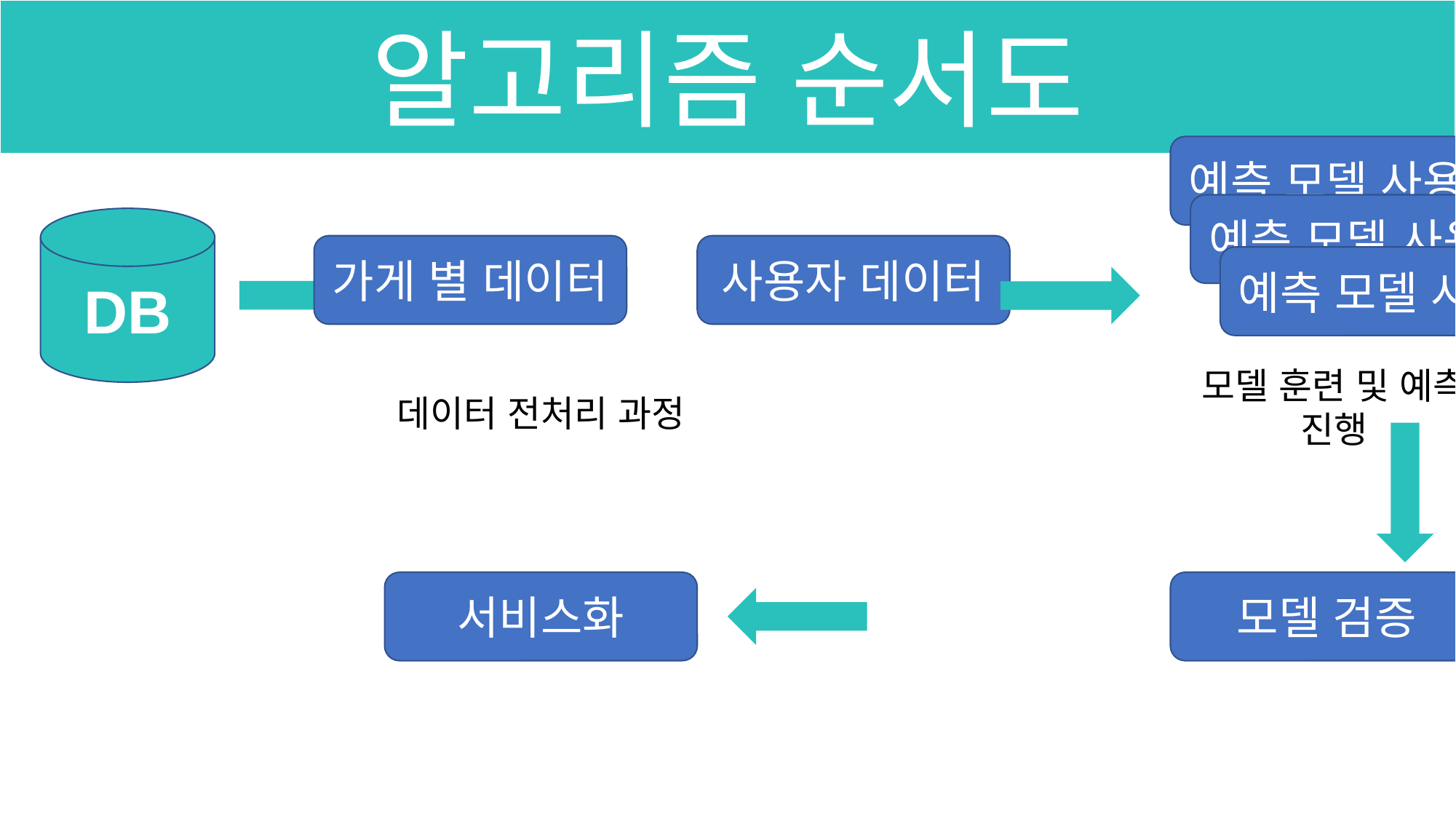

알고리즘 순서도
예측 모델 사용
예측 모델 사용
DB
사용자 데이터
가게 별 데이터
예측 모델 사용

모델 훈련 및 예측 진행
데이터 전처리 과정

서비스화
모델 검증